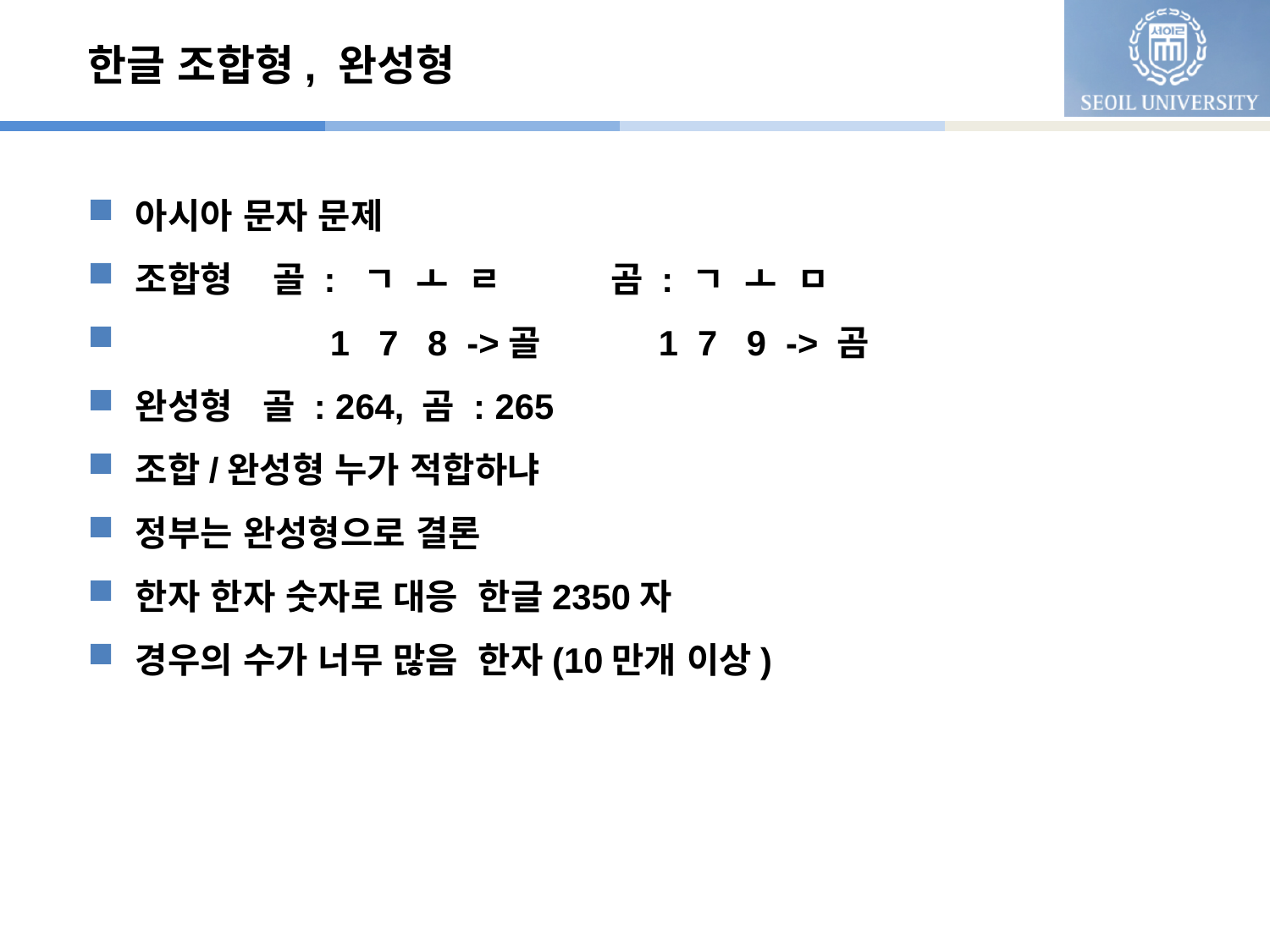

# 한글 조합형, 완성형
아시아 문자 문제
조합형    골 :  ㄱ  ㅗ  ㄹ           곰 : ㄱ  ㅗ  ㅁ
                    1   7   8  ->골           1  7   9  -> 곰
완성형   골 : 264, 곰 : 265
조합/완성형 누가 적합하냐
정부는 완성형으로 결론
한자 한자 숫자로 대응  한글2350자
경우의 수가 너무 많음  한자(10만개 이상)